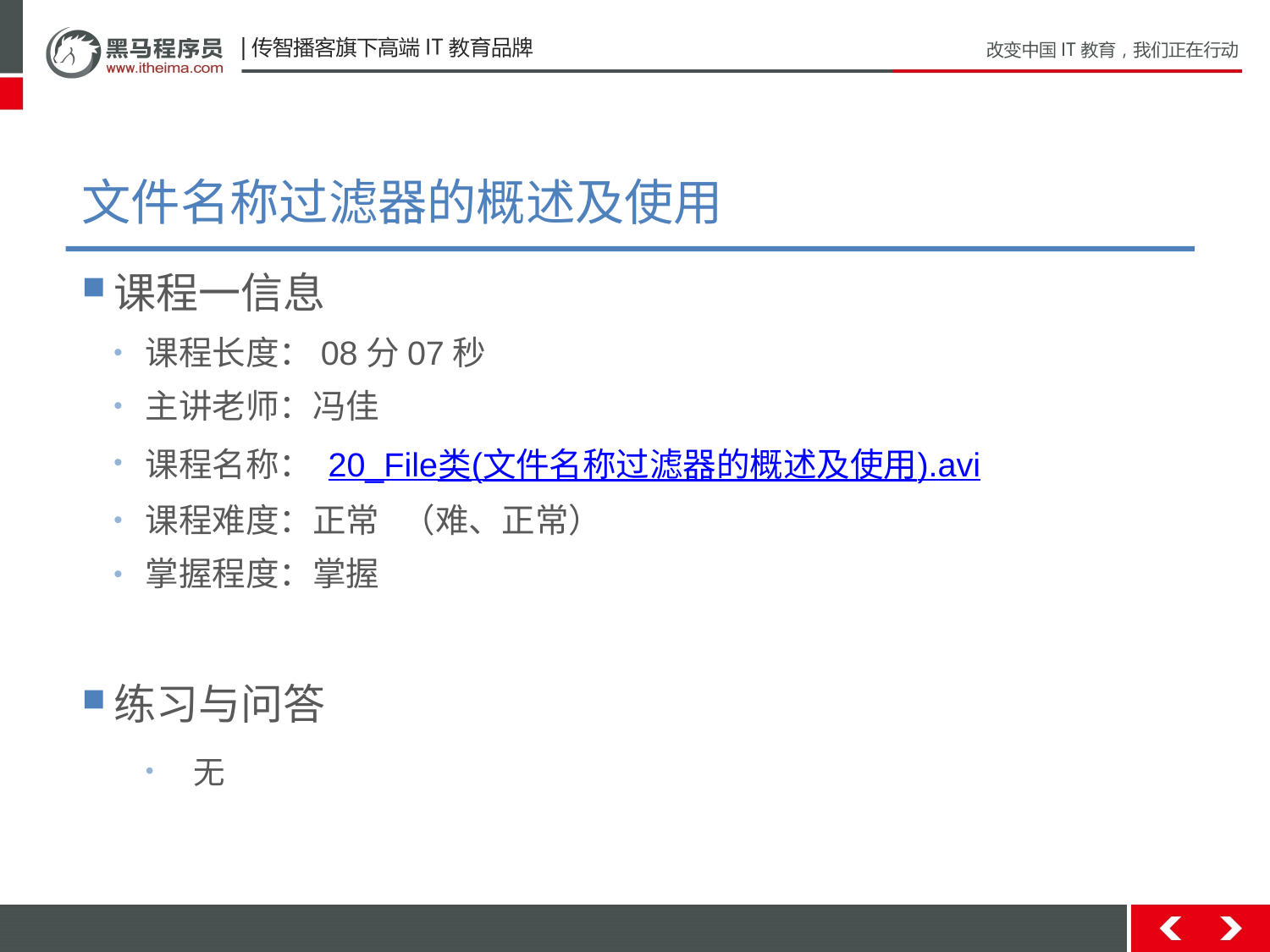

# 文件名称过滤器的概述及使用
课程一信息
课程长度：08分07秒
主讲老师：冯佳
课程名称： 20_File类(文件名称过滤器的概述及使用).avi
课程难度：正常   （难、正常）
掌握程度：掌握

练习与问答
无